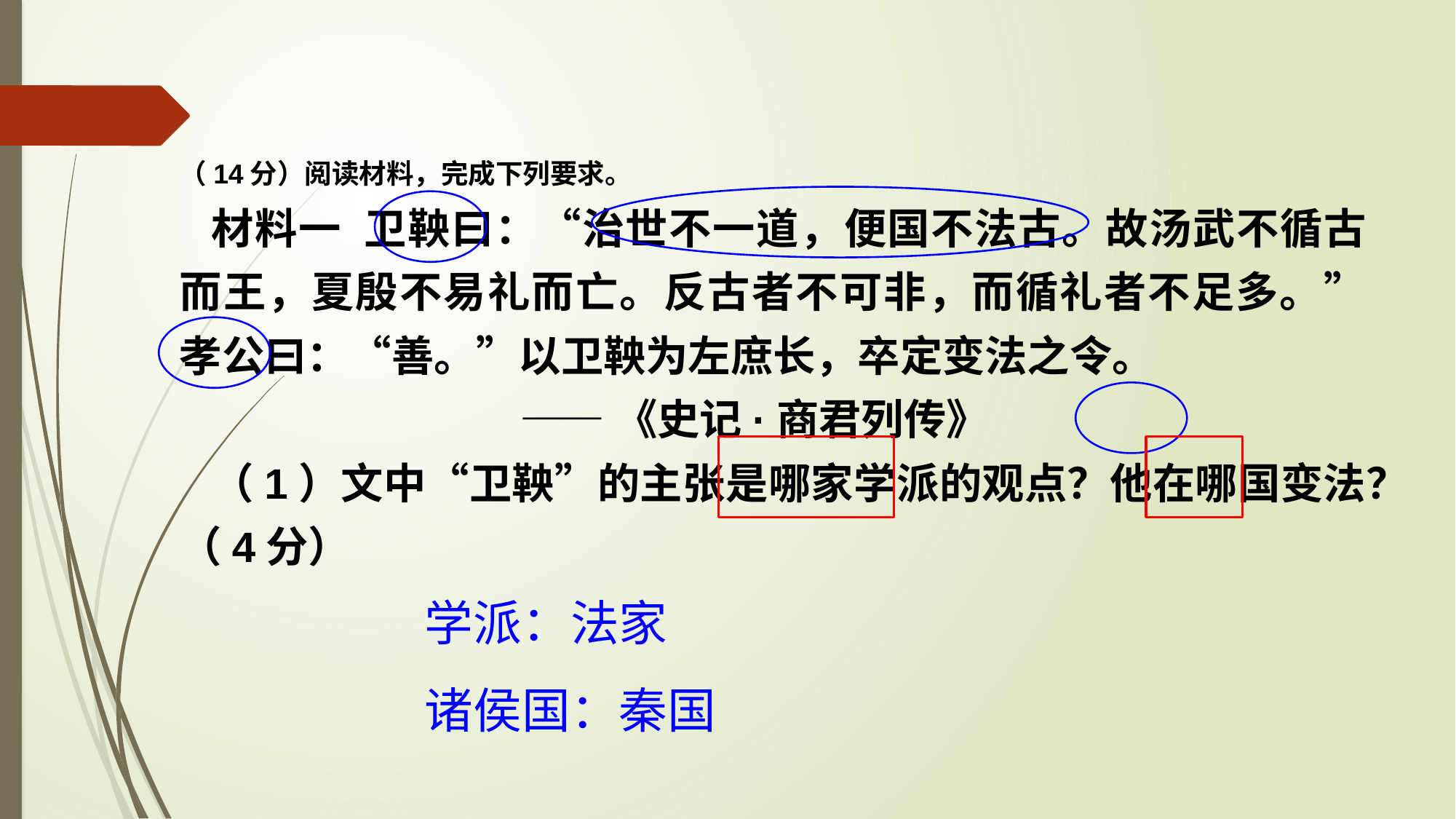

（14分）阅读材料，完成下列要求。
材料一  卫鞅曰：“治世不一道，便国不法古。故汤武不循古而王，夏殷不易礼而亡。反古者不可非，而循礼者不足多。”孝公曰：“善。”以卫鞅为左庶长，卒定变法之令。
                                ——《史记·商君列传》
（1）文中“卫鞅”的主张是哪家学派的观点？他在哪国变法？（4分）

学派：法家
诸侯国：秦国